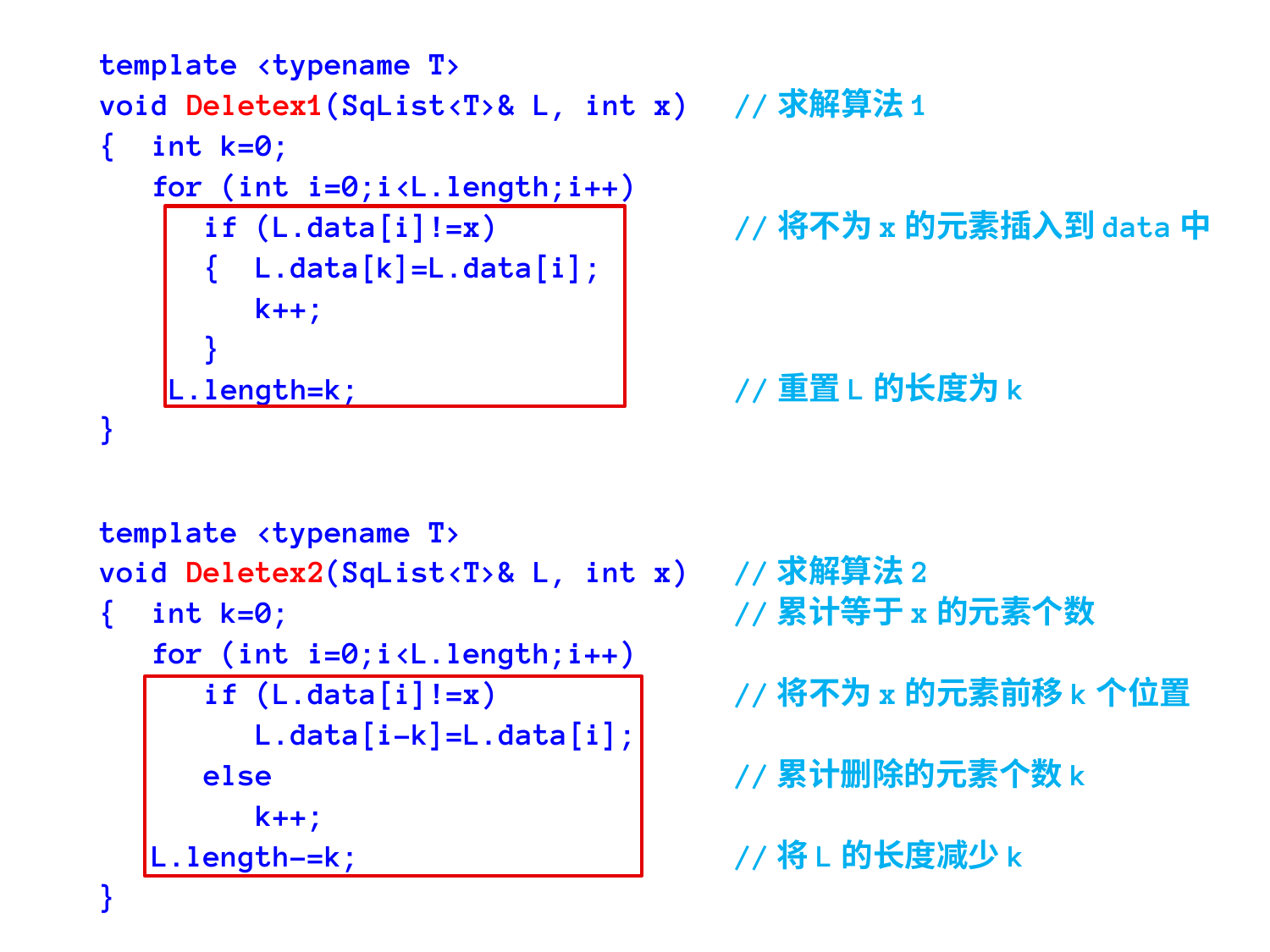

template <typename T>
void Deletex1(SqList<T>& L, int x)	//求解算法1
{  int k=0;
   for (int i=0;i<L.length;i++)
      if (L.data[i]!=x)		//将不为x的元素插入到data中
      {  L.data[k]=L.data[i];
         k++;
      }
    L.length=k;			//重置L的长度为k
}

template <typename T>
void Deletex2(SqList<T>& L, int x)	//求解算法2
{  int k=0;				//累计等于x的元素个数
   for (int i=0;i<L.length;i++)
      if (L.data[i]!=x)		//将不为x的元素前移k个位置
         L.data[i-k]=L.data[i];
      else				//累计删除的元素个数k
         k++;
   L.length-=k;			//将L的长度减少k
}

31/64